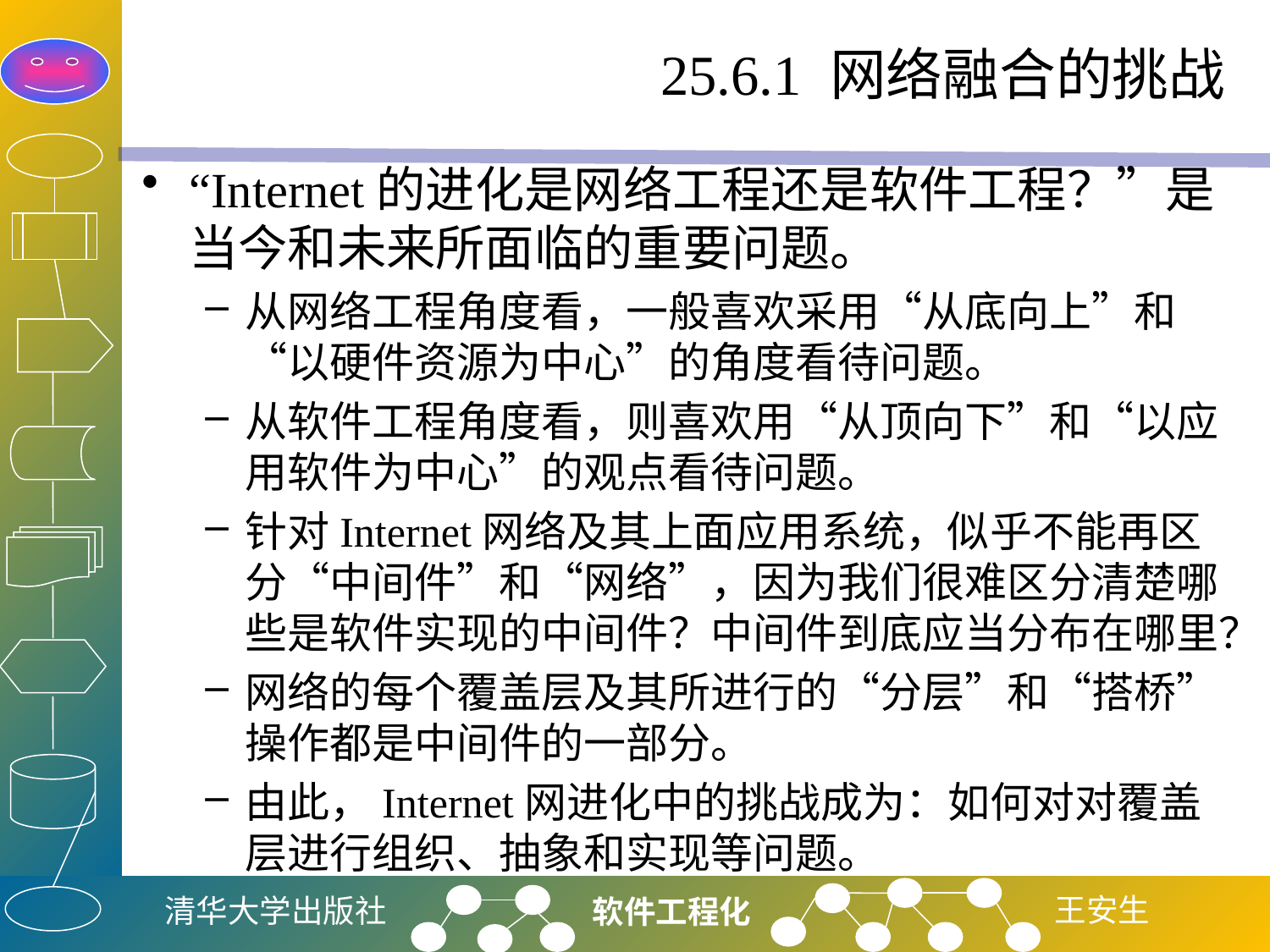

# 25.6.1 网络融合的挑战
“Internet的进化是网络工程还是软件工程？”是当今和未来所面临的重要问题。
从网络工程角度看，一般喜欢采用“从底向上”和“以硬件资源为中心”的角度看待问题。
从软件工程角度看，则喜欢用“从顶向下”和“以应用软件为中心”的观点看待问题。
针对Internet网络及其上面应用系统，似乎不能再区分“中间件”和“网络”，因为我们很难区分清楚哪些是软件实现的中间件？中间件到底应当分布在哪里？
网络的每个覆盖层及其所进行的“分层”和“搭桥”操作都是中间件的一部分。
由此，Internet网进化中的挑战成为：如何对对覆盖层进行组织、抽象和实现等问题。